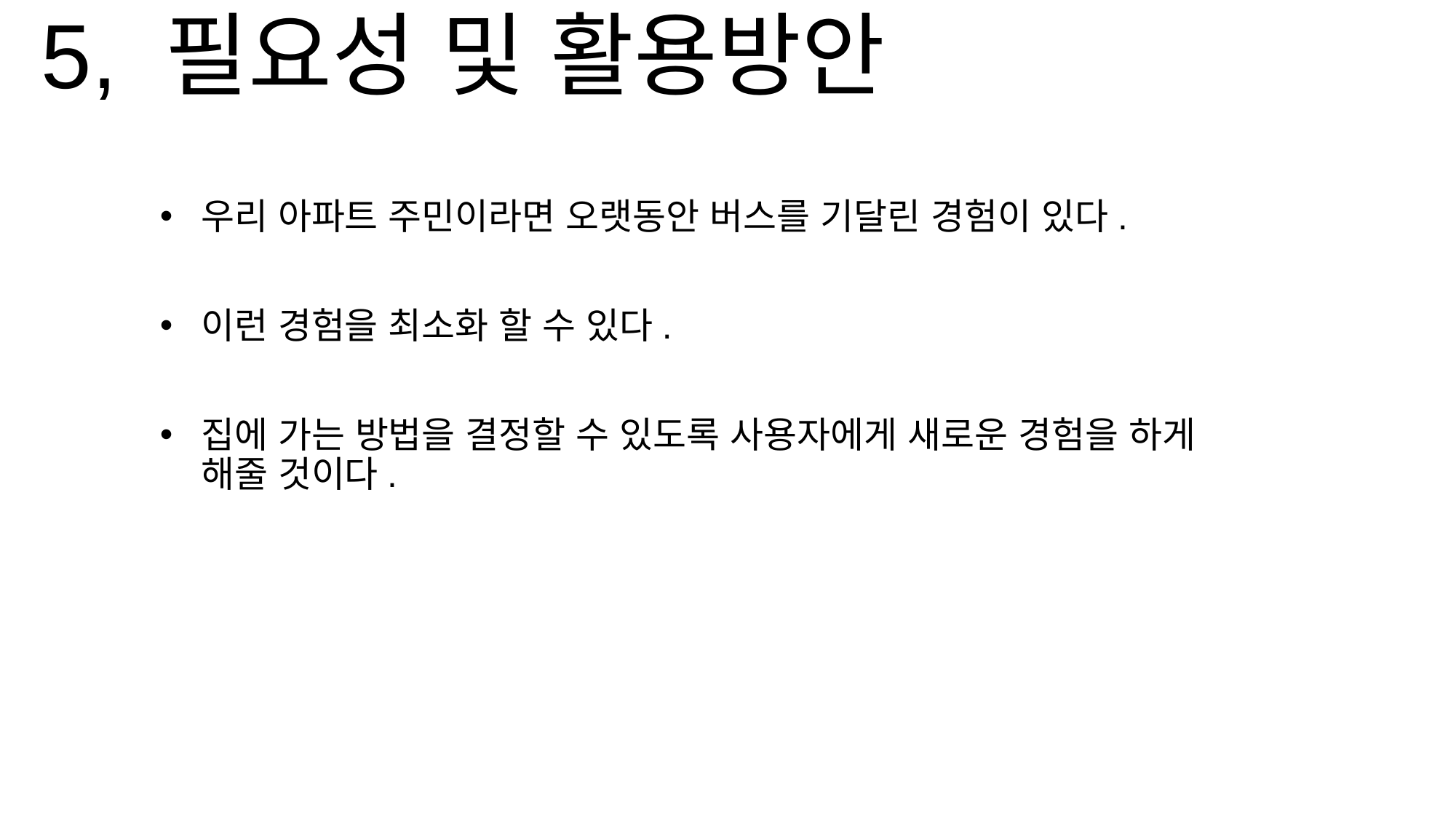

5, 필요성 및 활용방안
우리 아파트 주민이라면 오랫동안 버스를 기달린 경험이 있다.

이런 경험을 최소화 할 수 있다.

집에 가는 방법을 결정할 수 있도록 사용자에게 새로운 경험을 하게 해줄 것이다.